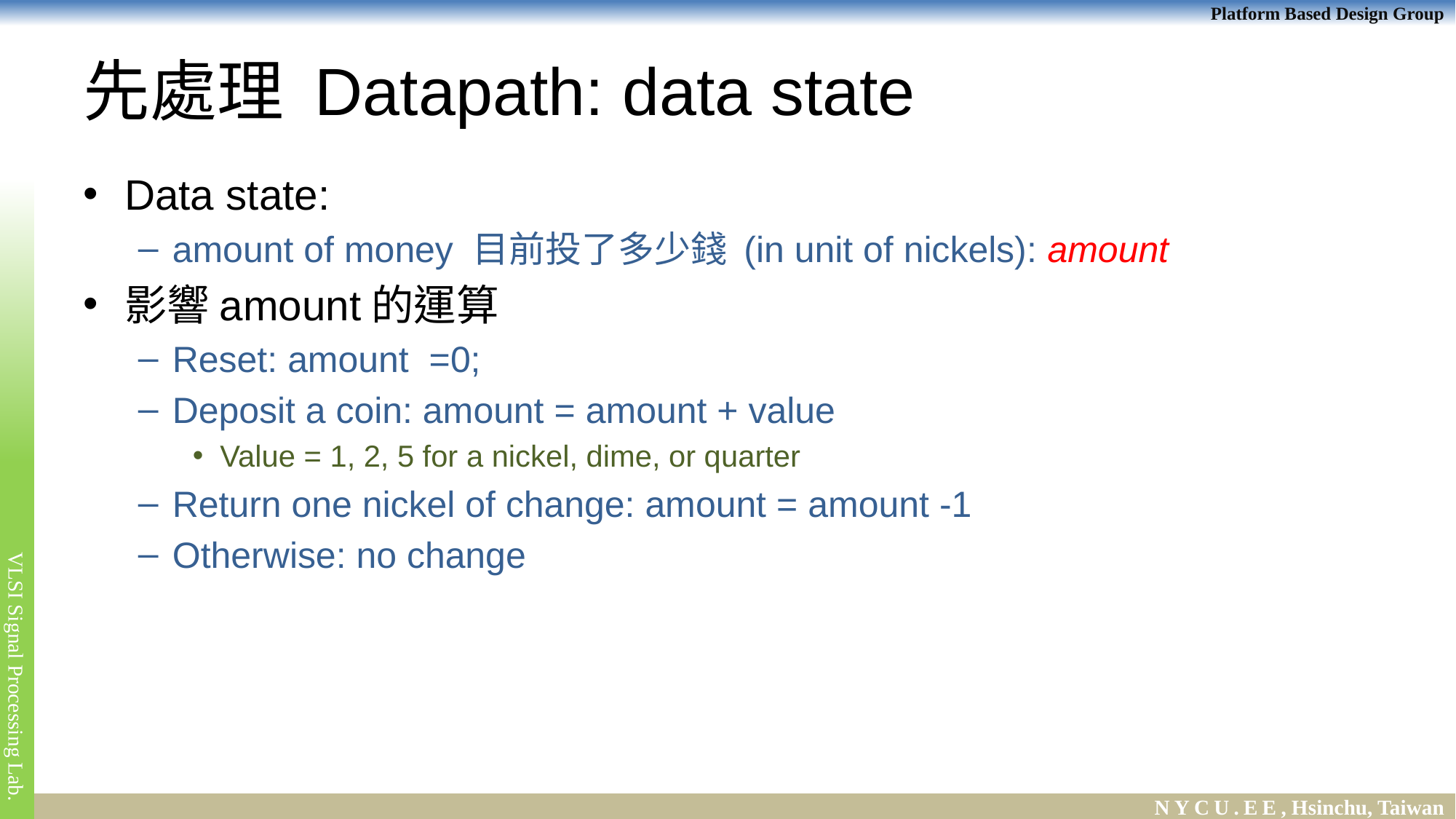

# 先處理 Datapath: data state
Data state:
amount of money 目前投了多少錢 (in unit of nickels): amount
影響amount的運算
Reset: amount  =0;
Deposit a coin: amount = amount + value
Value = 1, 2, 5 for a nickel, dime, or quarter
Return one nickel of change: amount = amount -1
Otherwise: no change